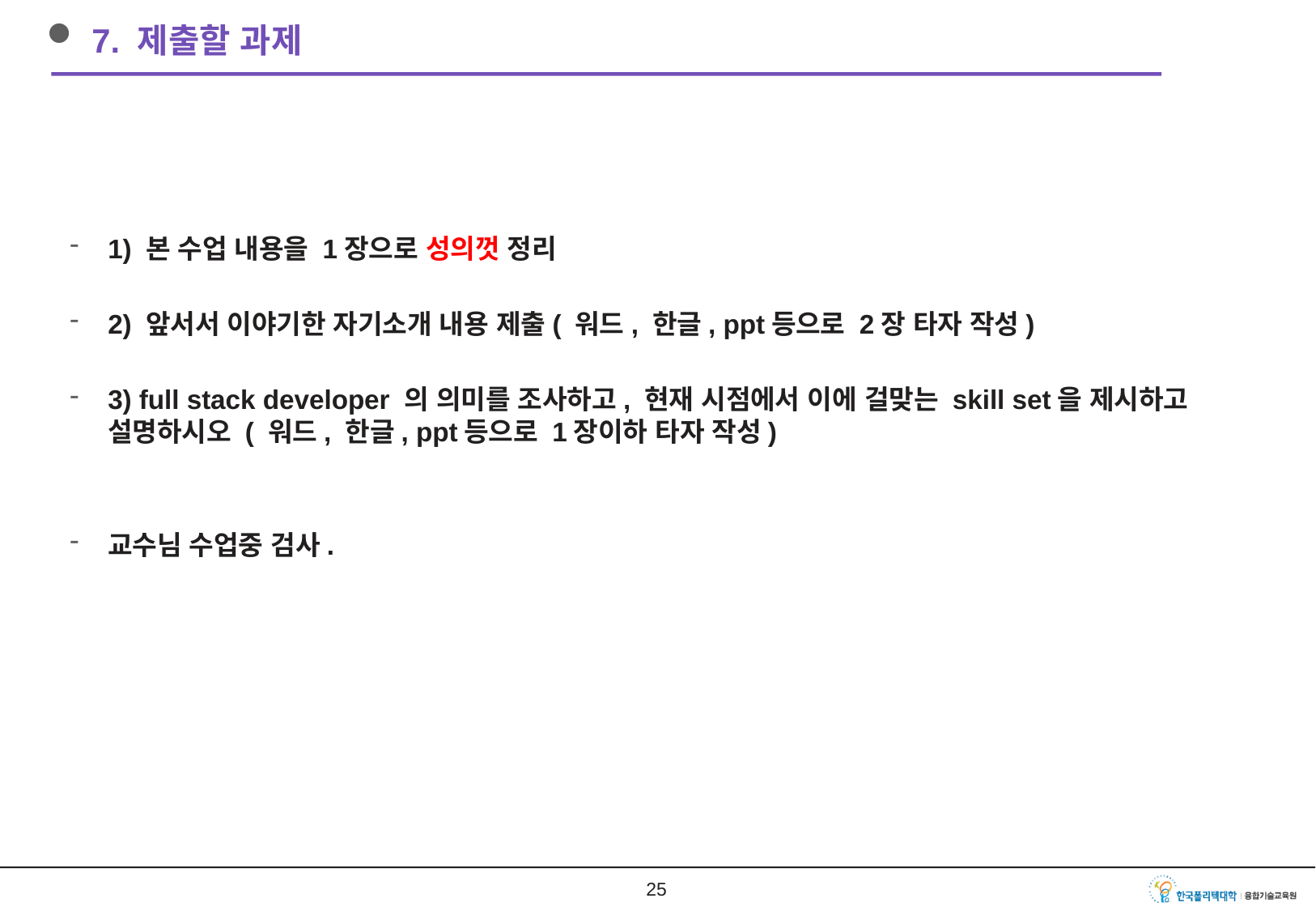

7. 제출할 과제
1) 본 수업 내용을 1장으로 성의껏 정리

2) 앞서서 이야기한 자기소개 내용 제출( 워드, 한글, ppt등으로 2장 타자 작성)

3) full stack developer 의 의미를 조사하고, 현재 시점에서 이에 걸맞는 skill set을 제시하고 설명하시오 ( 워드, 한글, ppt등으로 1장이하 타자 작성)

교수님 수업중 검사.
25